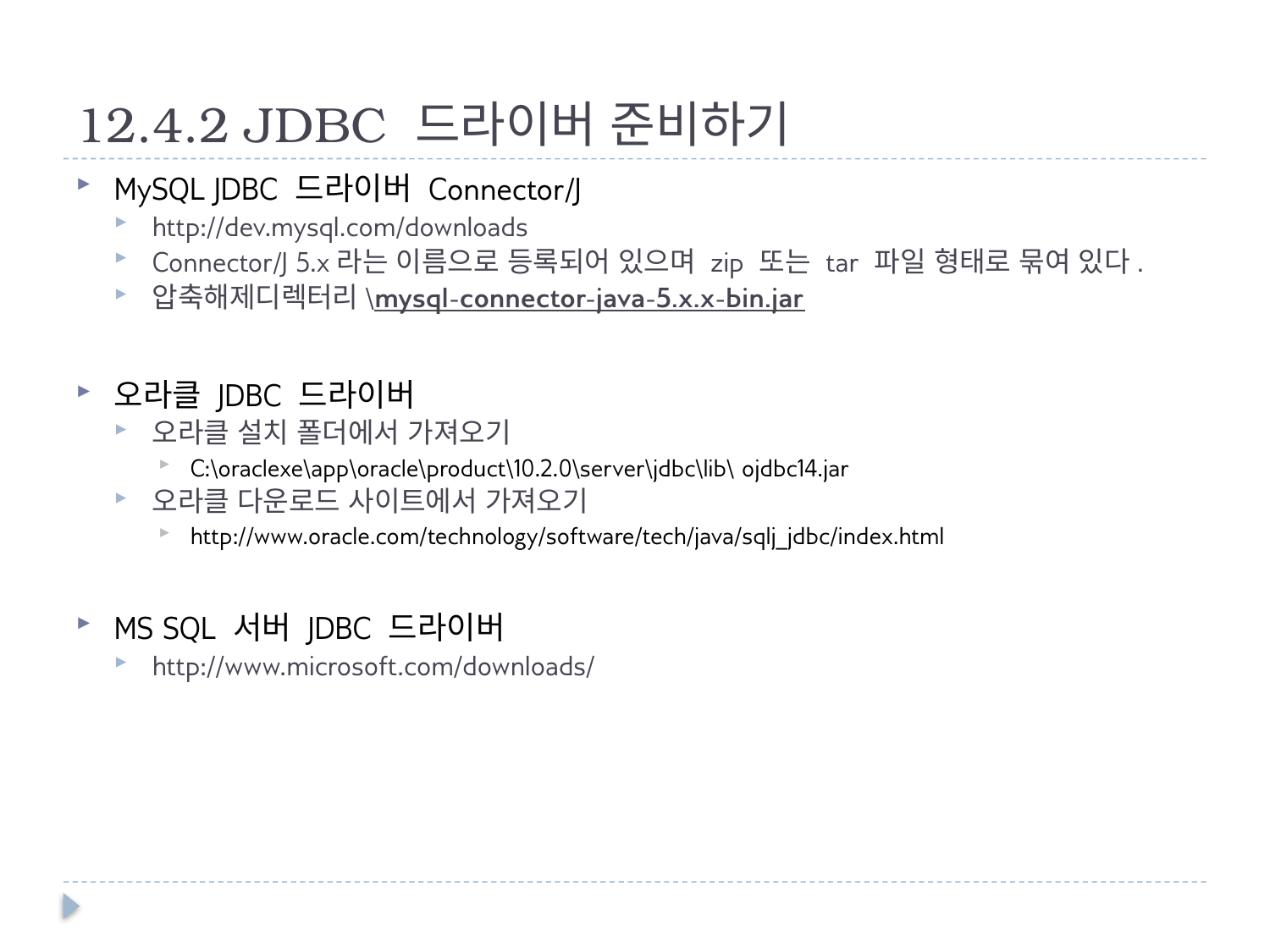

# 12.4.2 JDBC 드라이버 준비하기
MySQL JDBC 드라이버 Connector/J
http://dev.mysql.com/downloads
Connector/J 5.x라는 이름으로 등록되어 있으며 zip 또는 tar 파일 형태로 묶여 있다.
압축해제디렉터리\mysql-connector-java-5.x.x-bin.jar

오라클 JDBC 드라이버
오라클 설치 폴더에서 가져오기
C:\oraclexe\app\oracle\product\10.2.0\server\jdbc\lib\ ojdbc14.jar
오라클 다운로드 사이트에서 가져오기
http://www.oracle.com/technology/software/tech/java/sqlj_jdbc/index.html

MS SQL 서버 JDBC 드라이버
http://www.microsoft.com/downloads/